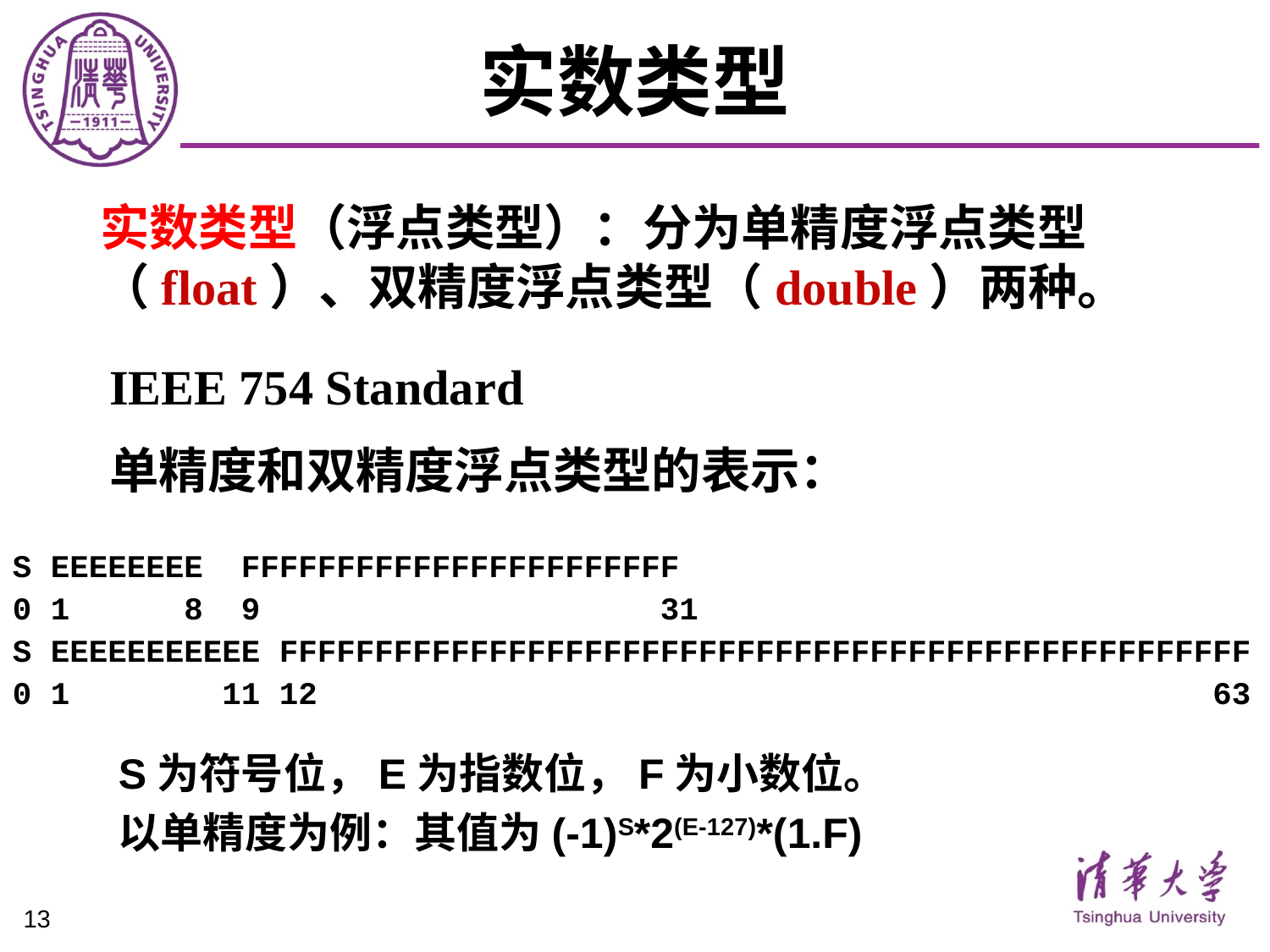

# 实数类型
实数类型（浮点类型）：分为单精度浮点类型
（float）、双精度浮点类型（double）两种。
IEEE 754 Standard
单精度和双精度浮点类型的表示：
S EEEEEEEE  FFFFFFFFFFFFFFFFFFFFFFF
0 1      8  9                     31
S EEEEEEEEEEE FFFFFFFFFFFFFFFFFFFFFFFFFFFFFFFFFFFFFFFFFFFFFFFFFFF
0 1        11 12                                               63
S为符号位，E为指数位，F为小数位。
以单精度为例：其值为(-1)S*2(E-127)*(1.F)
13